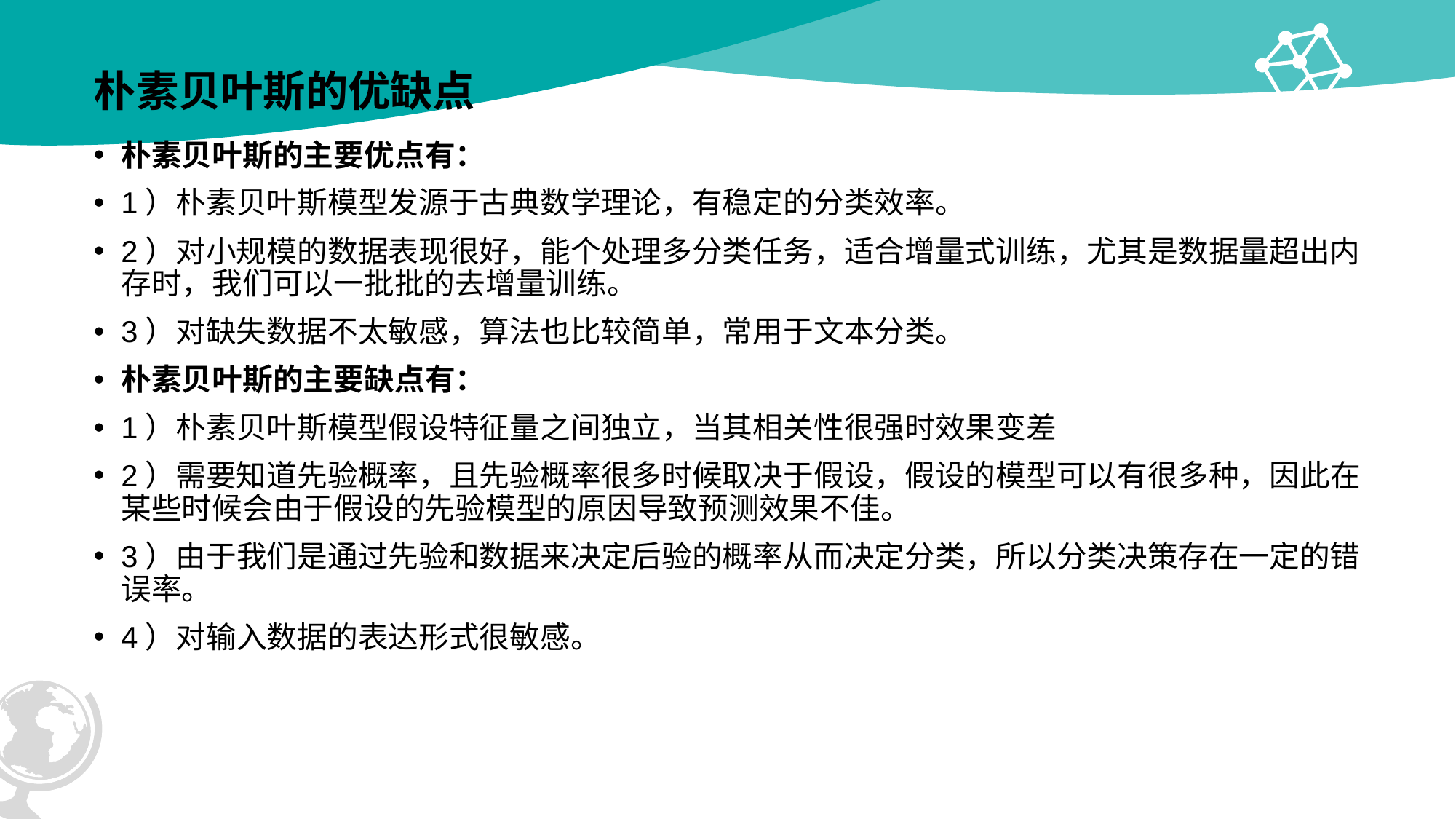

# 朴素贝叶斯的优缺点
朴素贝叶斯的主要优点有：
1）朴素贝叶斯模型发源于古典数学理论，有稳定的分类效率。
2）对小规模的数据表现很好，能个处理多分类任务，适合增量式训练，尤其是数据量超出内存时，我们可以一批批的去增量训练。
3）对缺失数据不太敏感，算法也比较简单，常用于文本分类。
朴素贝叶斯的主要缺点有：
1）朴素贝叶斯模型假设特征量之间独立，当其相关性很强时效果变差
2）需要知道先验概率，且先验概率很多时候取决于假设，假设的模型可以有很多种，因此在某些时候会由于假设的先验模型的原因导致预测效果不佳。
3）由于我们是通过先验和数据来决定后验的概率从而决定分类，所以分类决策存在一定的错误率。
4）对输入数据的表达形式很敏感。
14